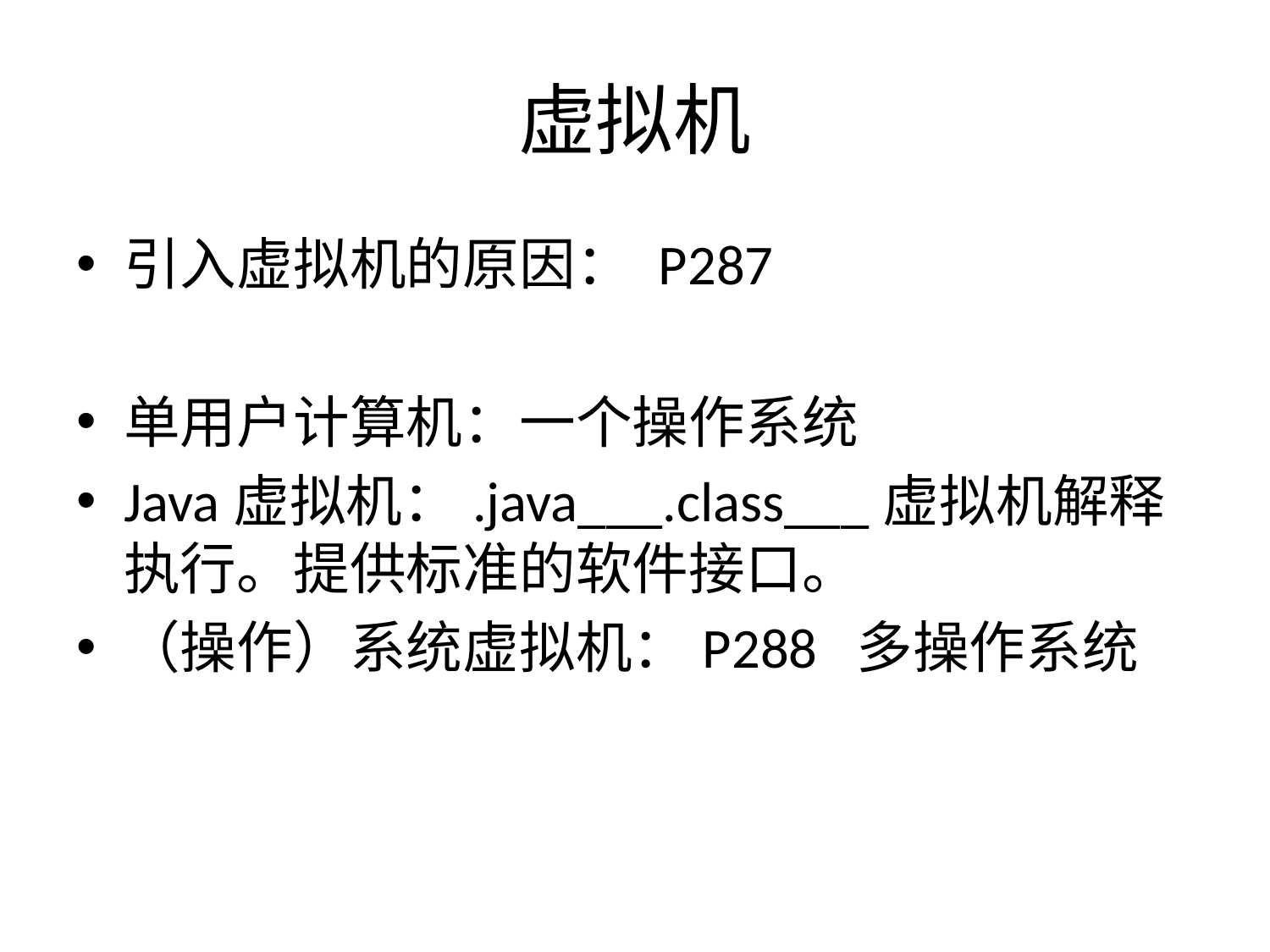

# 虚拟机
引入虚拟机的原因： P287

单用户计算机：一个操作系统
Java虚拟机：.java___.class___虚拟机解释执行。提供标准的软件接口。
（操作）系统虚拟机：P288  多操作系统